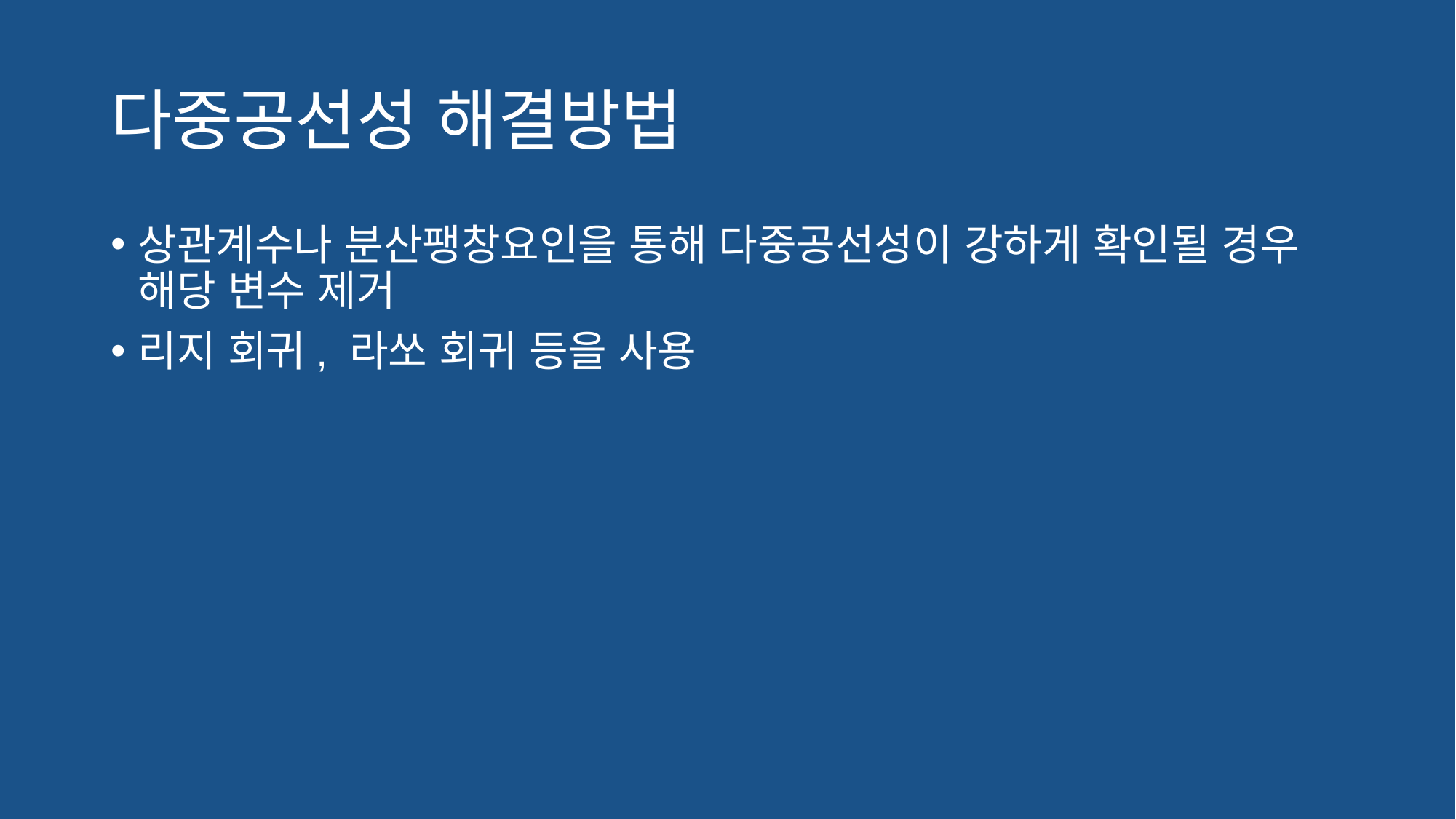

# 다중공선성 해결방법
상관계수나 분산팽창요인을 통해 다중공선성이 강하게 확인될 경우 해당 변수 제거
리지 회귀, 라쏘 회귀 등을 사용